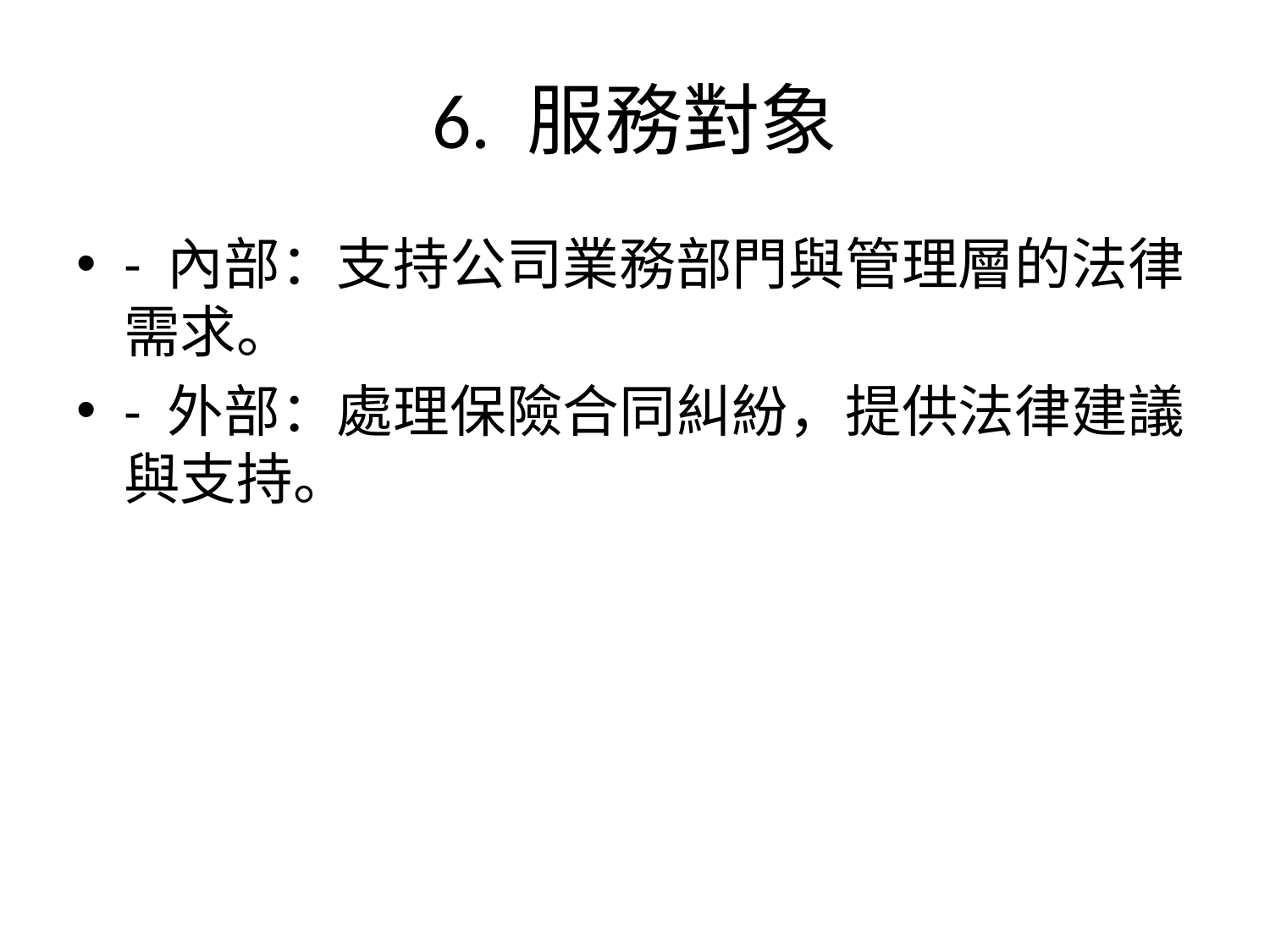

# 6. 服務對象
- 內部：支持公司業務部門與管理層的法律需求。
- 外部：處理保險合同糾紛，提供法律建議與支持。